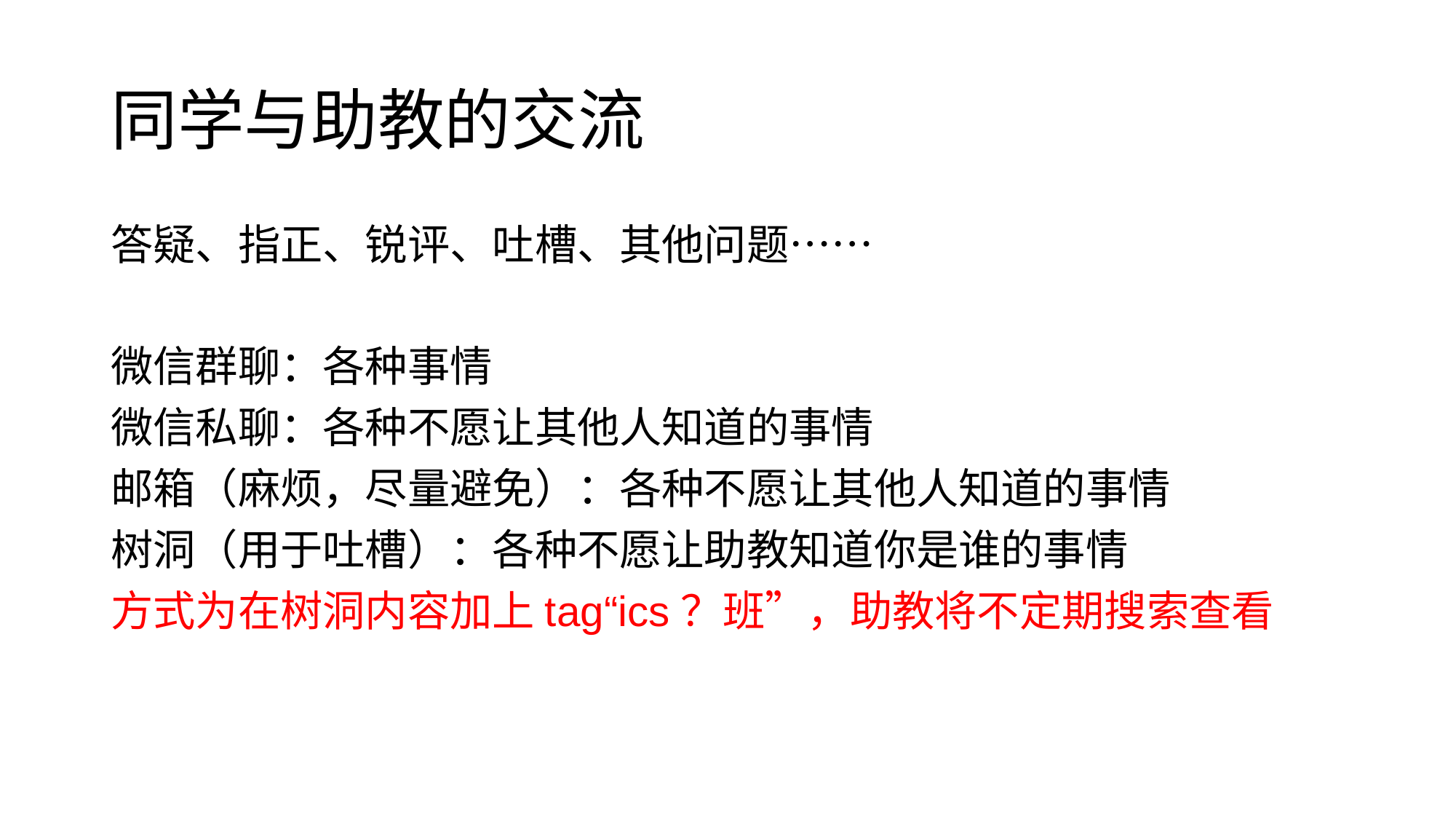

# 同学与助教的交流
答疑、指正、锐评、吐槽、其他问题……

微信群聊：各种事情
微信私聊：各种不愿让其他人知道的事情
邮箱（麻烦，尽量避免）：各种不愿让其他人知道的事情
树洞（用于吐槽）：各种不愿让助教知道你是谁的事情
方式为在树洞内容加上tag“ics？班”，助教将不定期搜索查看